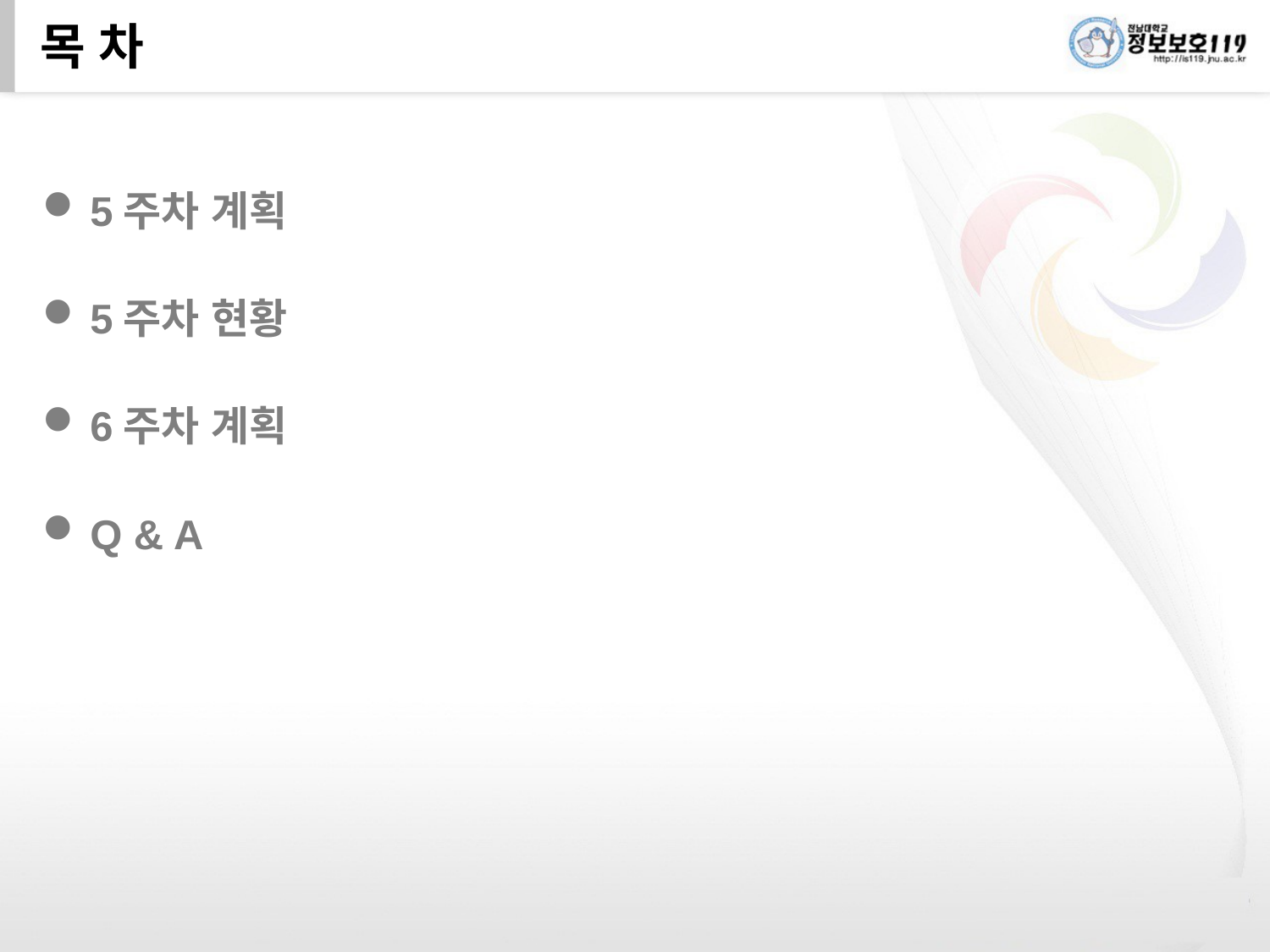

# 목 차
5주차 계획
5주차 현황
6주차 계획
Q & A